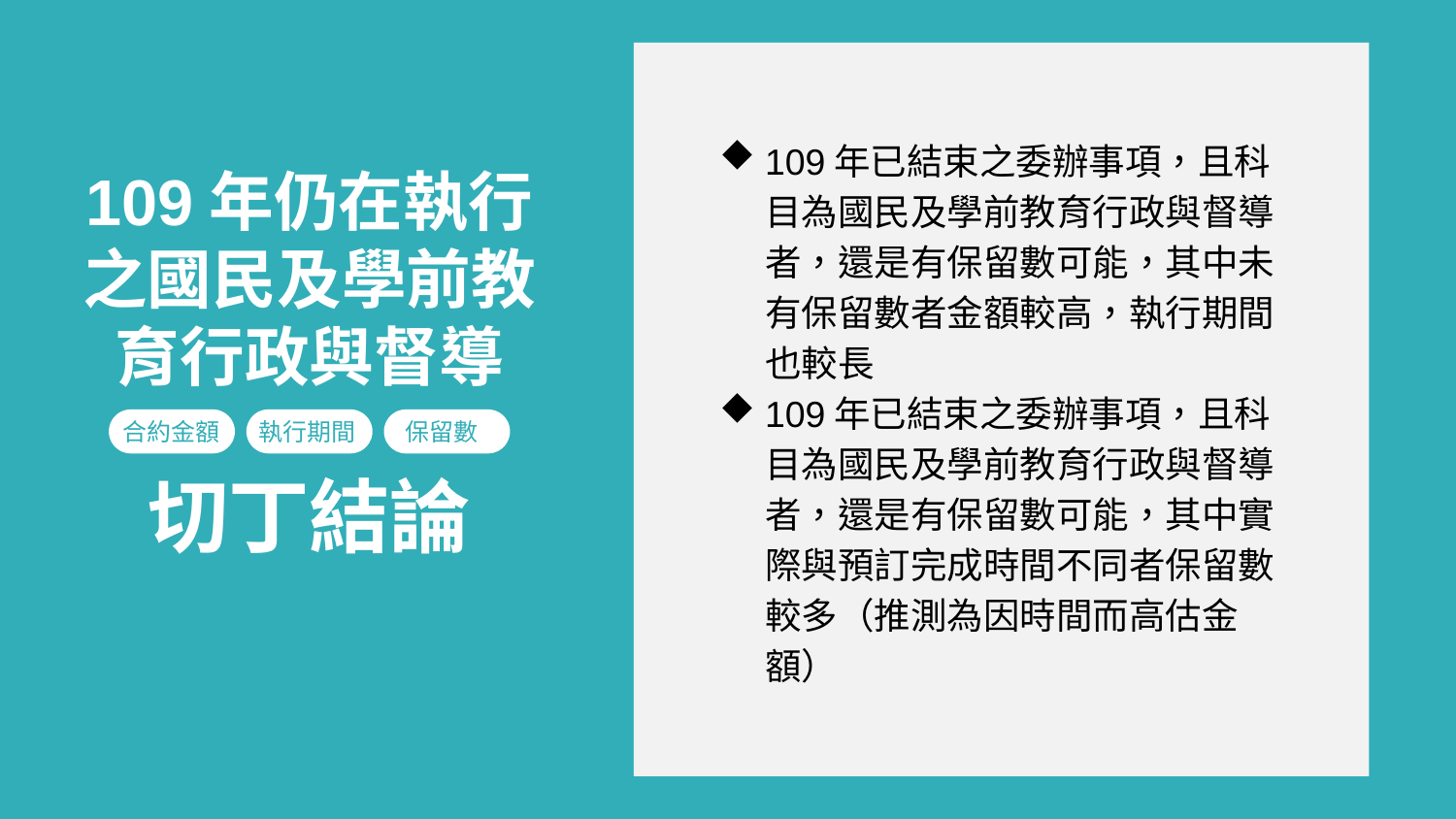

109年已結束之委辦事項，且科目為國民及學前教育行政與督導者，還是有保留數可能，其中未有保留數者金額較高，執行期間也較長
109年已結束之委辦事項，且科目為國民及學前教育行政與督導者，還是有保留數可能，其中實際與預訂完成時間不同者保留數較多（推測為因時間而高估金額）
109年仍在執行之國民及學前教育行政與督導

切丁結論
合約金額　   執行期間　　 保留數